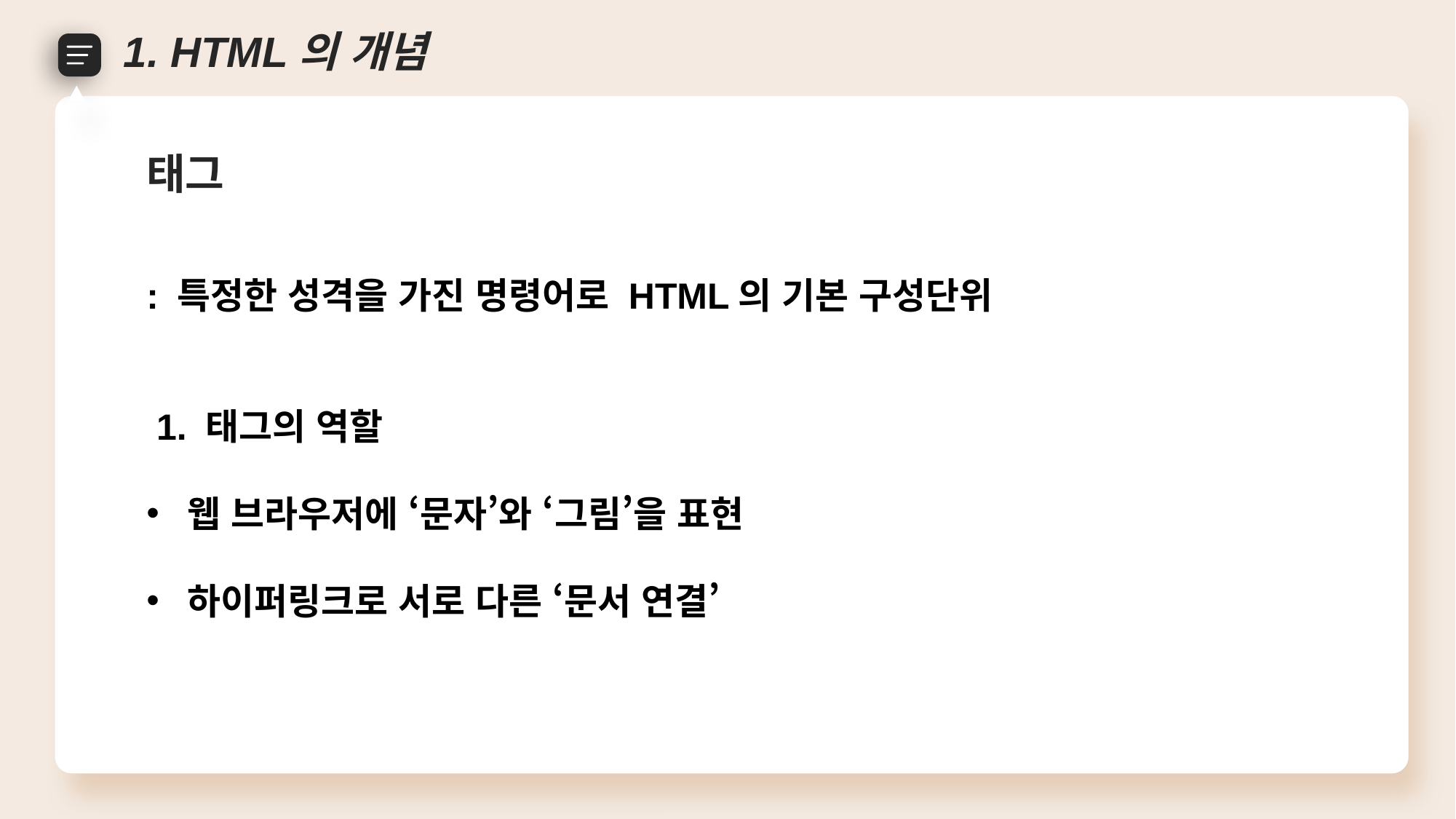

1. HTML의 개념

태그
: 특정한 성격을 가진 명령어로 HTML의 기본 구성단위

 1. 태그의 역할
웹 브라우저에 ‘문자’와 ‘그림’을 표현
하이퍼링크로 서로 다른 ‘문서 연결’